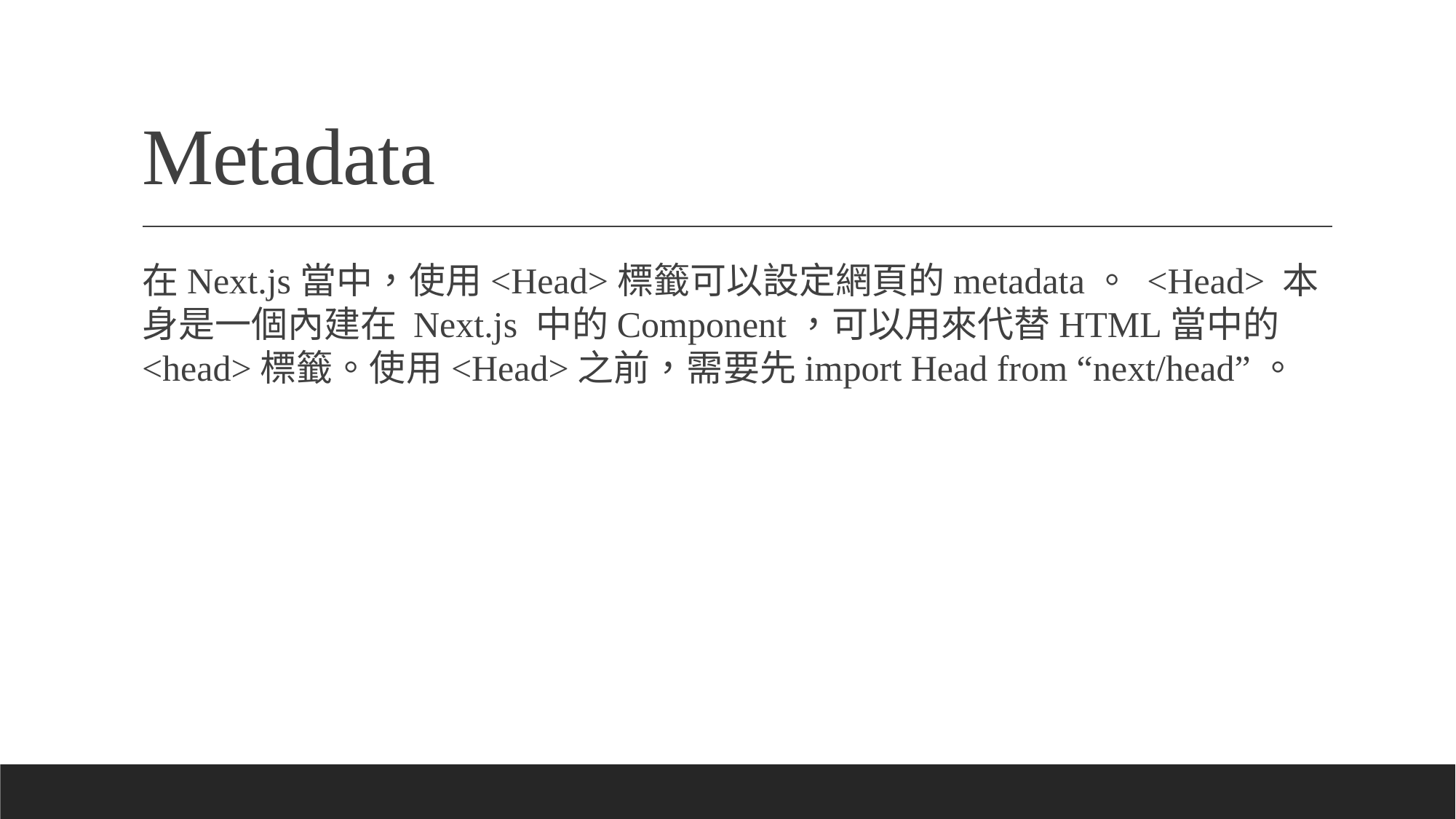

# Metadata
在Next.js當中，使用<Head>標籤可以設定網頁的metadata。 <Head> 本身是一個內建在 Next.js 中的Component，可以用來代替HTML當中的<head>標籤。使用<Head>之前，需要先import Head from “next/head”。